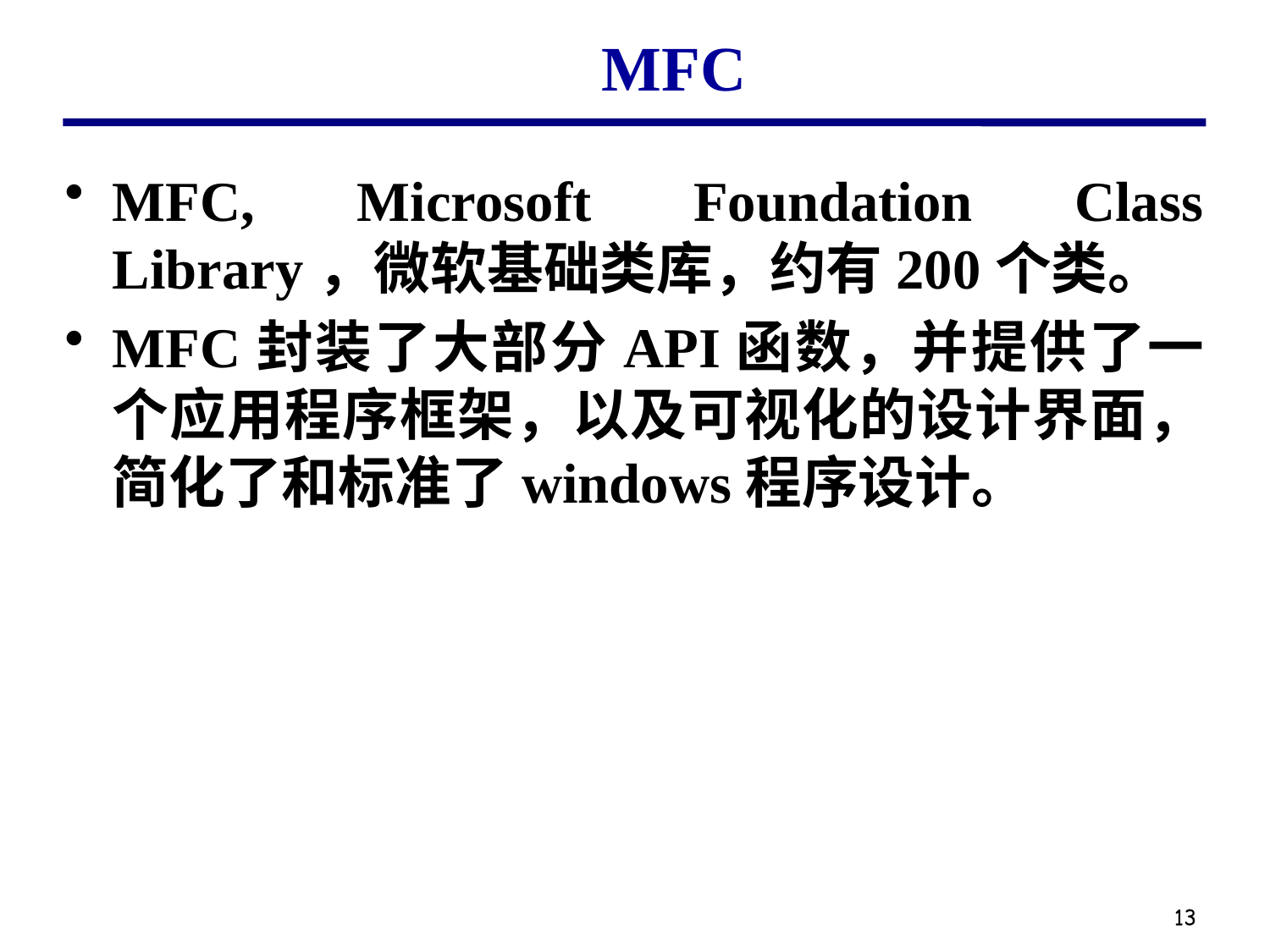

# MFC
MFC, Microsoft Foundation Class Library，微软基础类库，约有200个类。
MFC封装了大部分API函数，并提供了一个应用程序框架，以及可视化的设计界面，简化了和标准了windows程序设计。